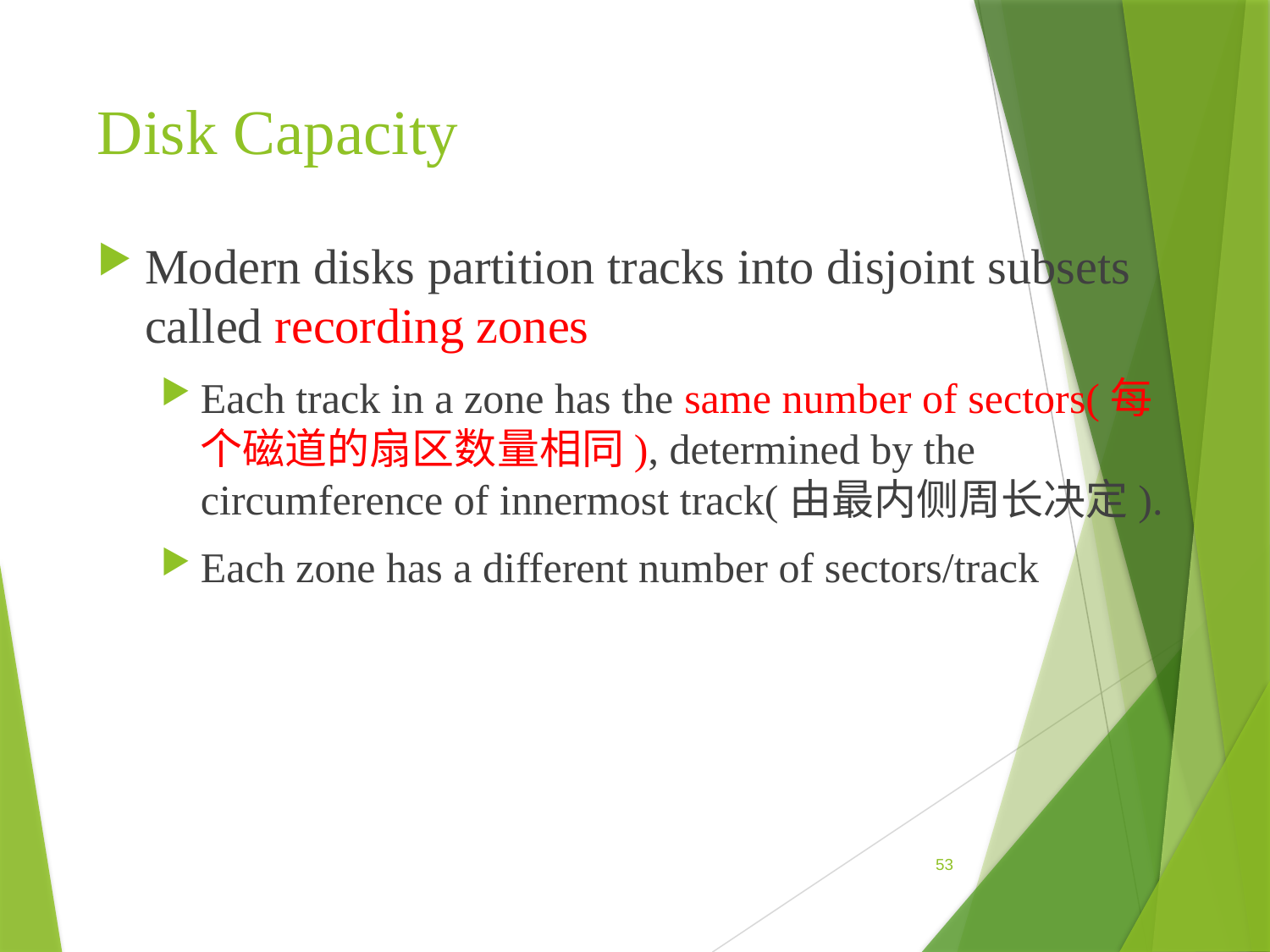

# Disk Capacity
Modern disks partition tracks into disjoint subsets called recording zones
Each track in a zone has the same number of sectors(每个磁道的扇区数量相同), determined by the circumference of innermost track(由最内侧周长决定).
Each zone has a different number of sectors/track
53